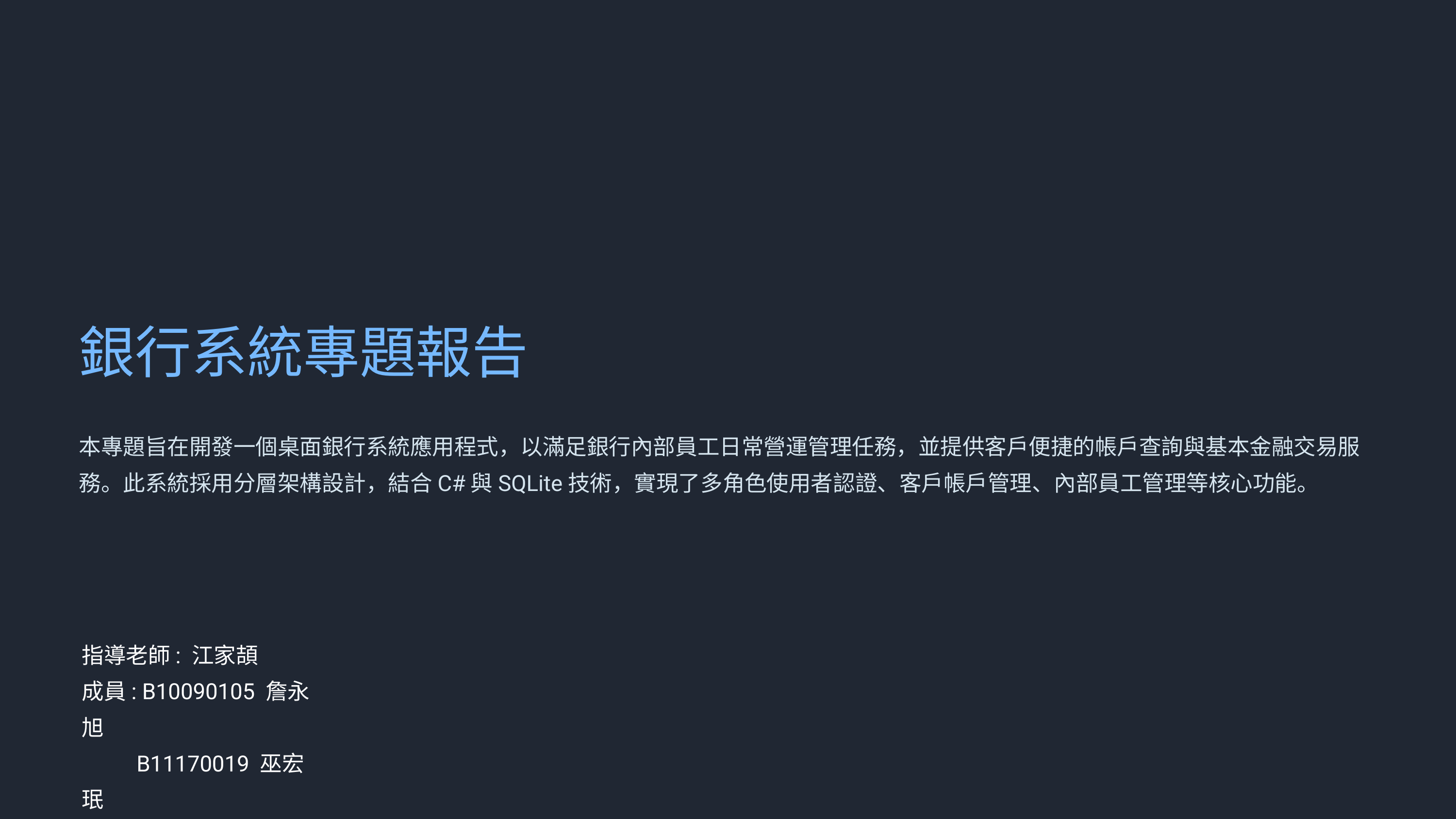

銀行系統專題報告
本專題旨在開發一個桌面銀行系統應用程式，以滿足銀行內部員工日常營運管理任務，並提供客戶便捷的帳戶查詢與基本金融交易服務。此系統採用分層架構設計，結合C#與SQLite技術，實現了多角色使用者認證、客戶帳戶管理、內部員工管理等核心功能。
指導老師: 江家頡
成員: B10090105 詹永旭
          B11170019 巫宏珉